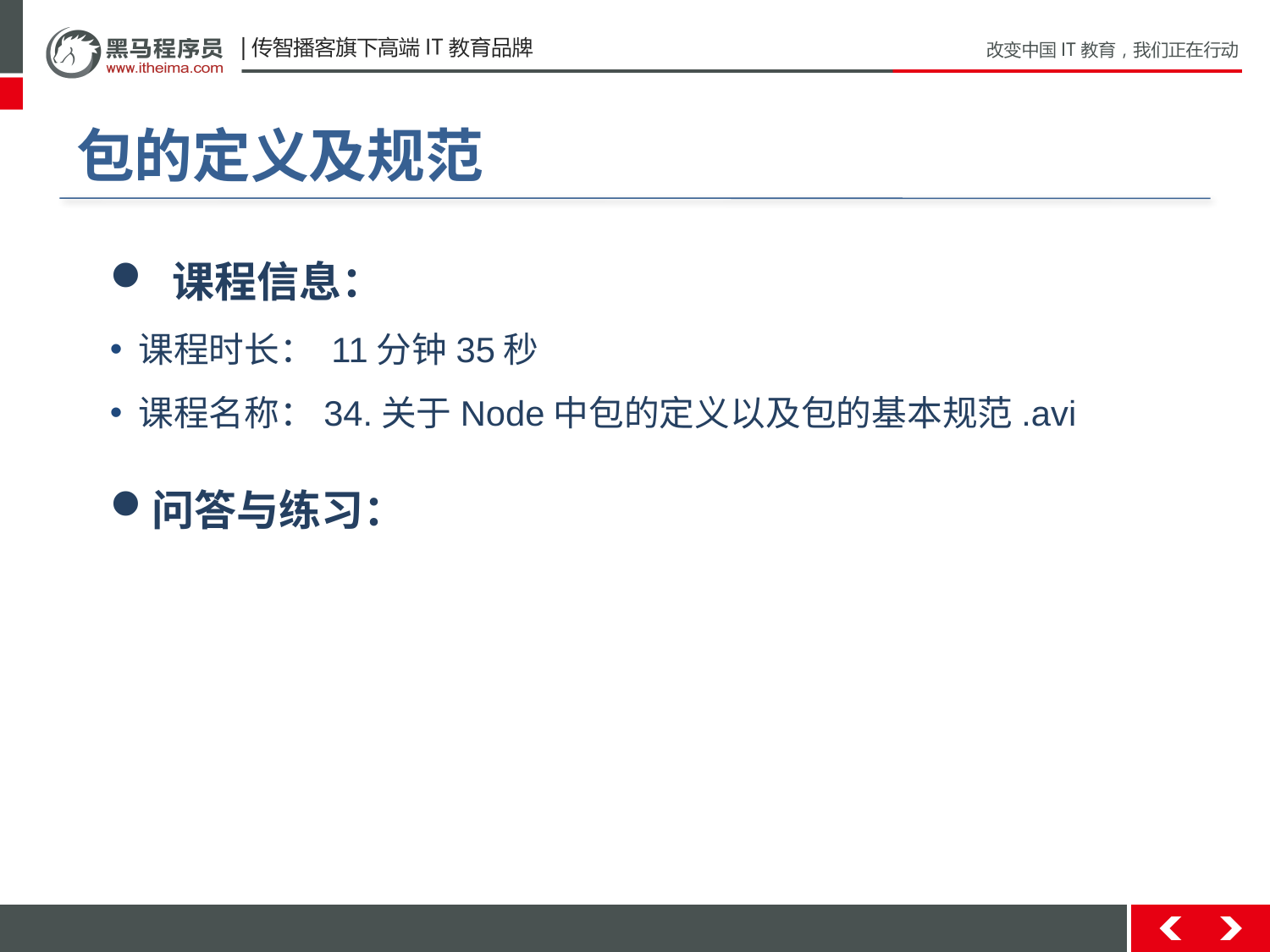

# 包的定义及规范
 课程信息：
 课程时长： 11分钟35秒
 课程名称：34.关于Node中包的定义以及包的基本规范.avi
问答与练习：